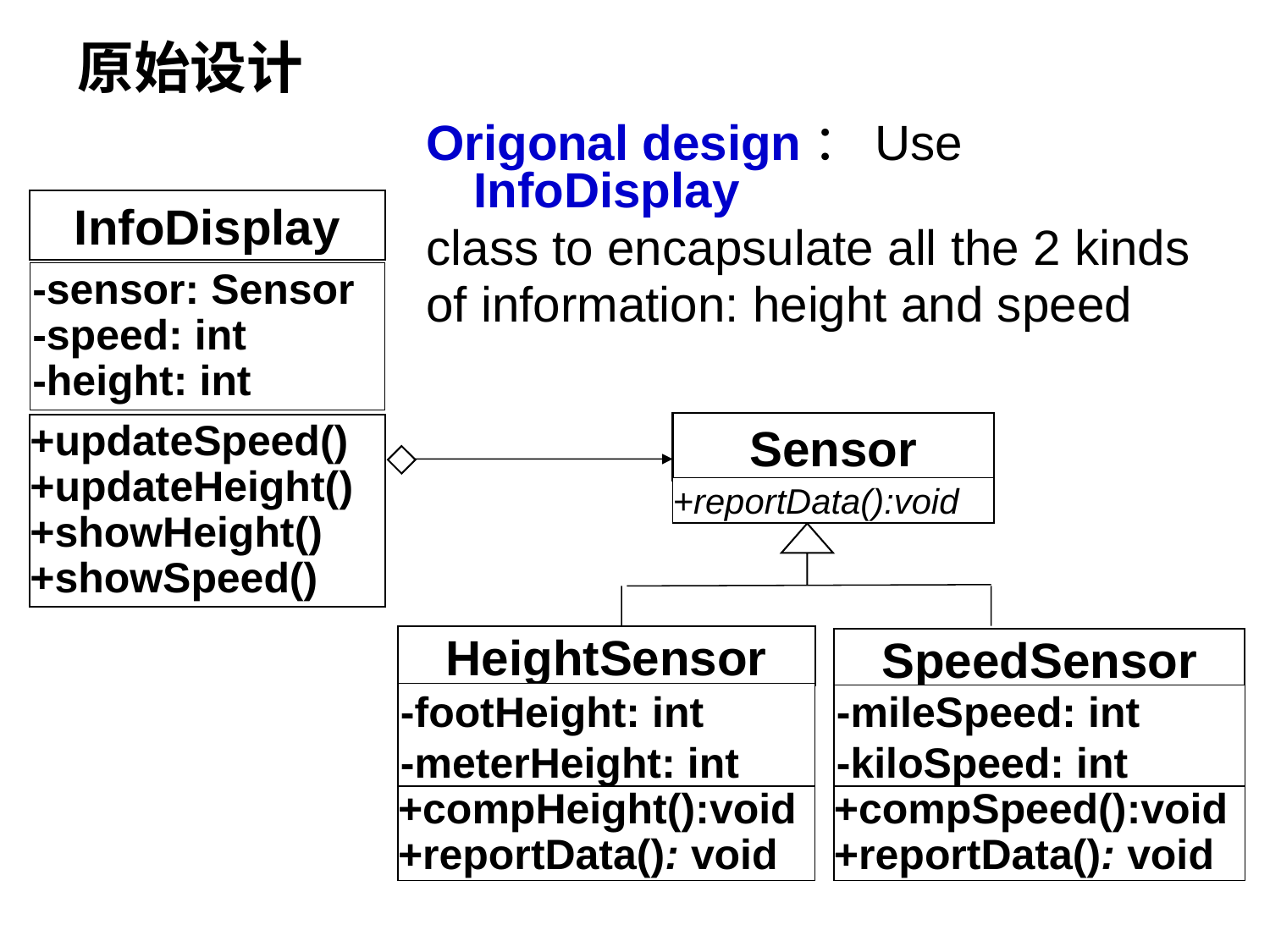

原始设计
Origonal design：Use InfoDisplay
class to encapsulate all the 2 kinds
of information: height and speed
InfoDisplay
-sensor: Sensor
-speed: int
-height: int
Sensor
+updateSpeed()
+updateHeight()
+showHeight()
+showSpeed()

+reportData():void

HeightSensor
SpeedSensor
-footHeight: int
-meterHeight: int
-mileSpeed: int
-kiloSpeed: int
+compHeight():void
+reportData(): void
+compSpeed():void
+reportData(): void